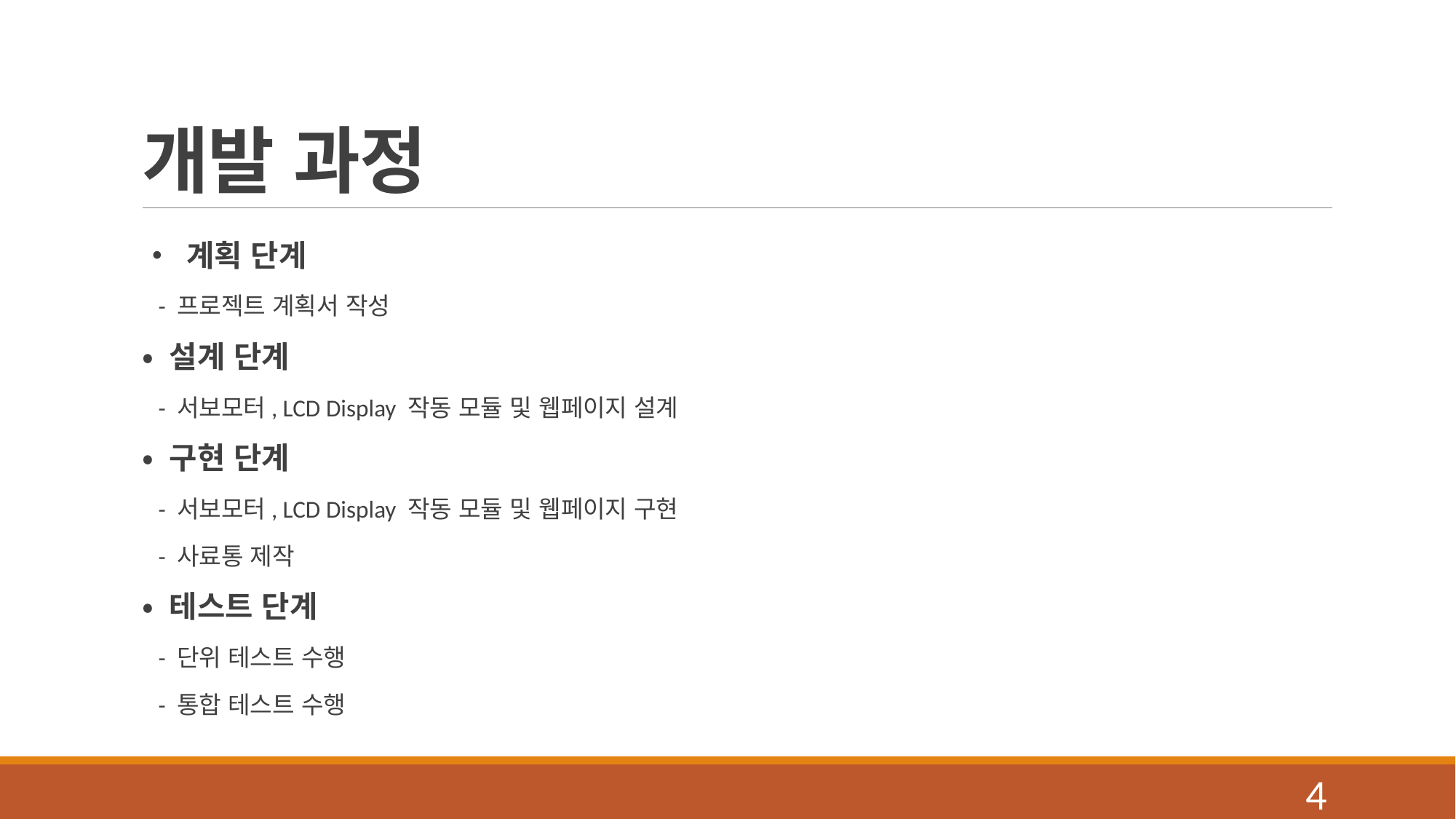

# 개발 과정
• 계획 단계
   - 프로젝트 계획서 작성
• 설계 단계
   - 서보모터, LCD Display 작동 모듈 및 웹페이지 설계
• 구현 단계
   - 서보모터, LCD Display 작동 모듈 및 웹페이지 구현
   - 사료통 제작
• 테스트 단계
   - 단위 테스트 수행
   - 통합 테스트 수행
4